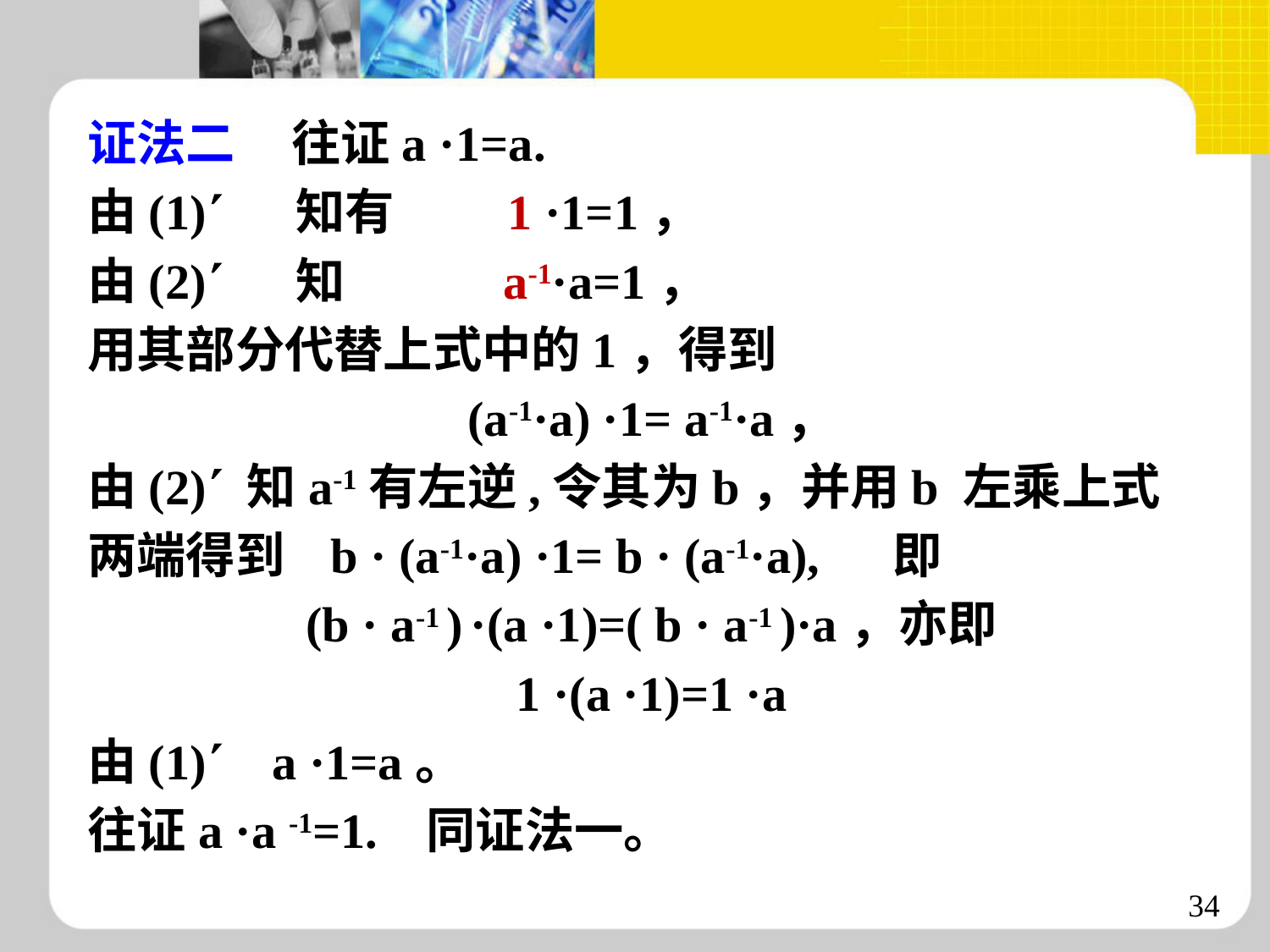

证法二     往证a ·1=a.
由(1)′     知有         1 ·1=1，
由(2)′     知             a-1·a=1，
用其部分代替上式中的1，得到
(a-1·a) ·1= a-1·a，
由(2)′ 知a-1有左逆,令其为b，并用b 左乘上式
两端得到   b · (a-1·a) ·1= b · (a-1·a),     即
(b · a-1 ) ·(a ·1)=( b · a-1 )·a，亦即
1 ·(a ·1)=1 ·a
由(1)′    a ·1=a。
往证a ·a -1=1.   同证法一。

34